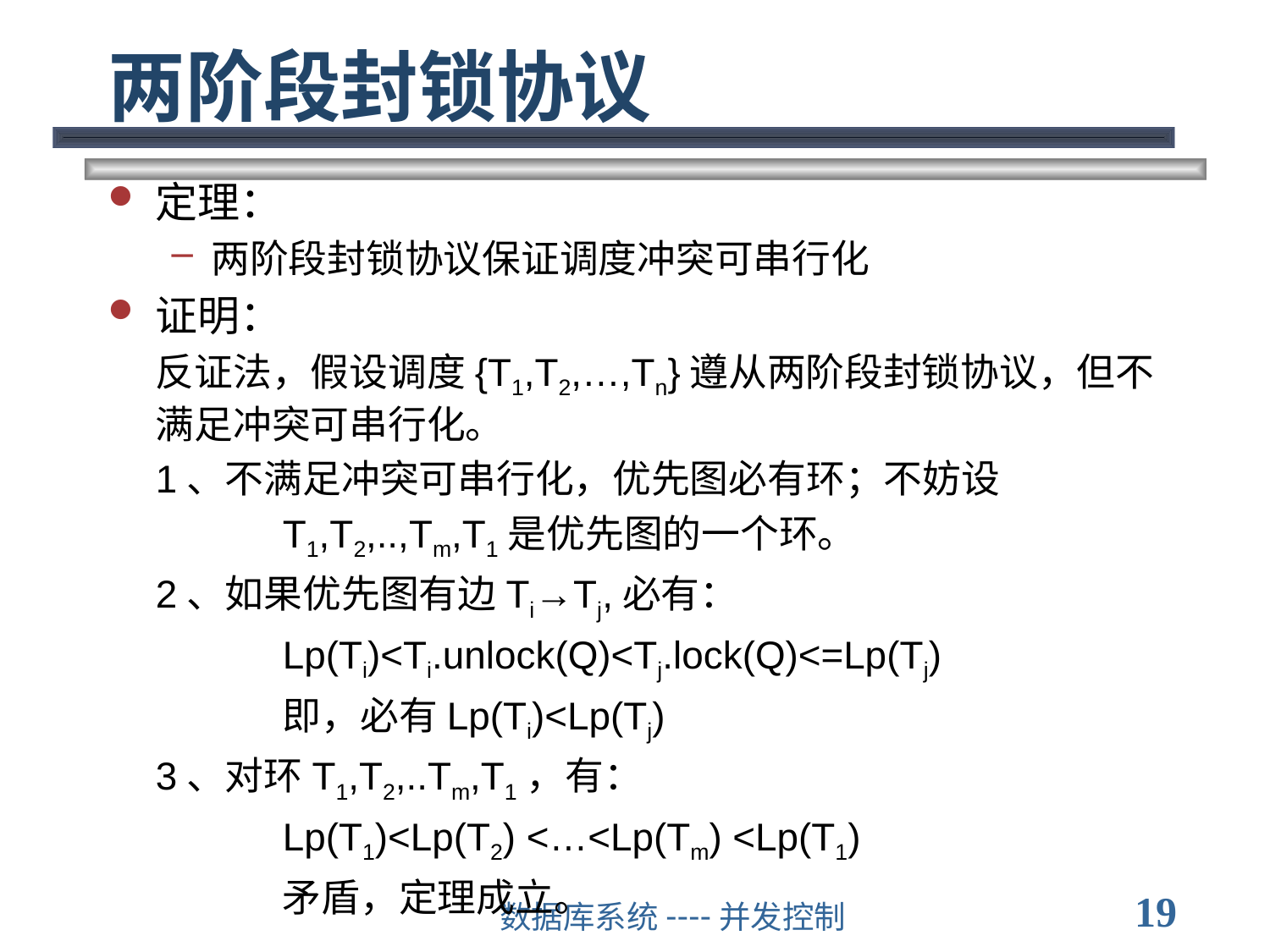

# 两阶段封锁协议
定理：
两阶段封锁协议保证调度冲突可串行化
证明：
	反证法，假设调度{T1,T2,…,Tn}遵从两阶段封锁协议，但不满足冲突可串行化。
	1、不满足冲突可串行化，优先图必有环；不妨设
		T1,T2,..,Tm,T1是优先图的一个环。
	2、如果优先图有边Ti→Tj,必有：
		Lp(Ti)<Ti.unlock(Q)<Tj.lock(Q)<=Lp(Tj)
		即，必有Lp(Ti)<Lp(Tj)
	3、对环T1,T2,..Tm,T1，有：
		Lp(T1)<Lp(T2) <…<Lp(Tm) <Lp(T1)
		矛盾，定理成立。
19
数据库系统----并发控制